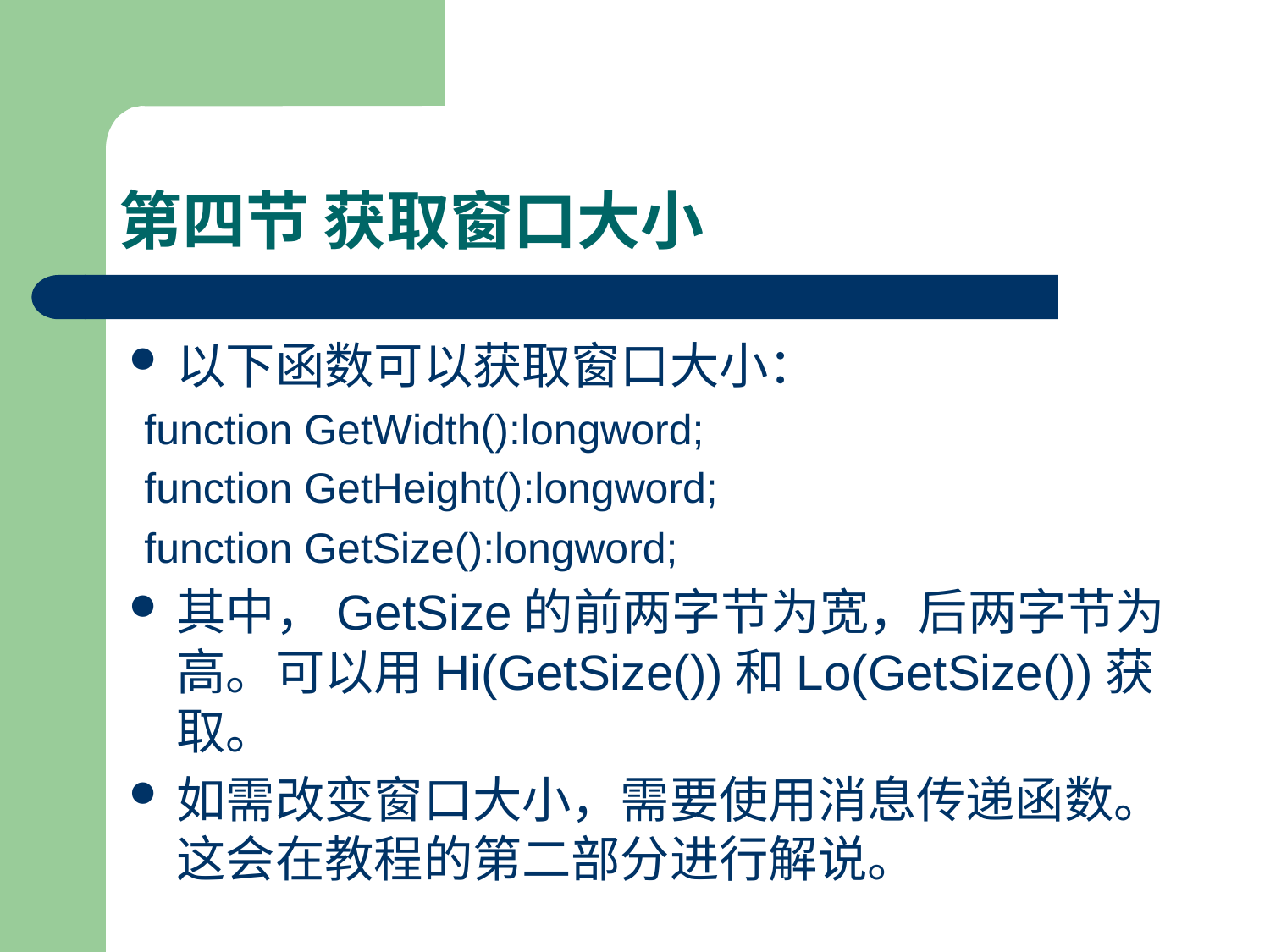

# 第四节 获取窗口大小
以下函数可以获取窗口大小：
function GetWidth():longword;
function GetHeight():longword;
function GetSize():longword;
其中，GetSize的前两字节为宽，后两字节为高。可以用Hi(GetSize())和Lo(GetSize())获取。
如需改变窗口大小，需要使用消息传递函数。这会在教程的第二部分进行解说。